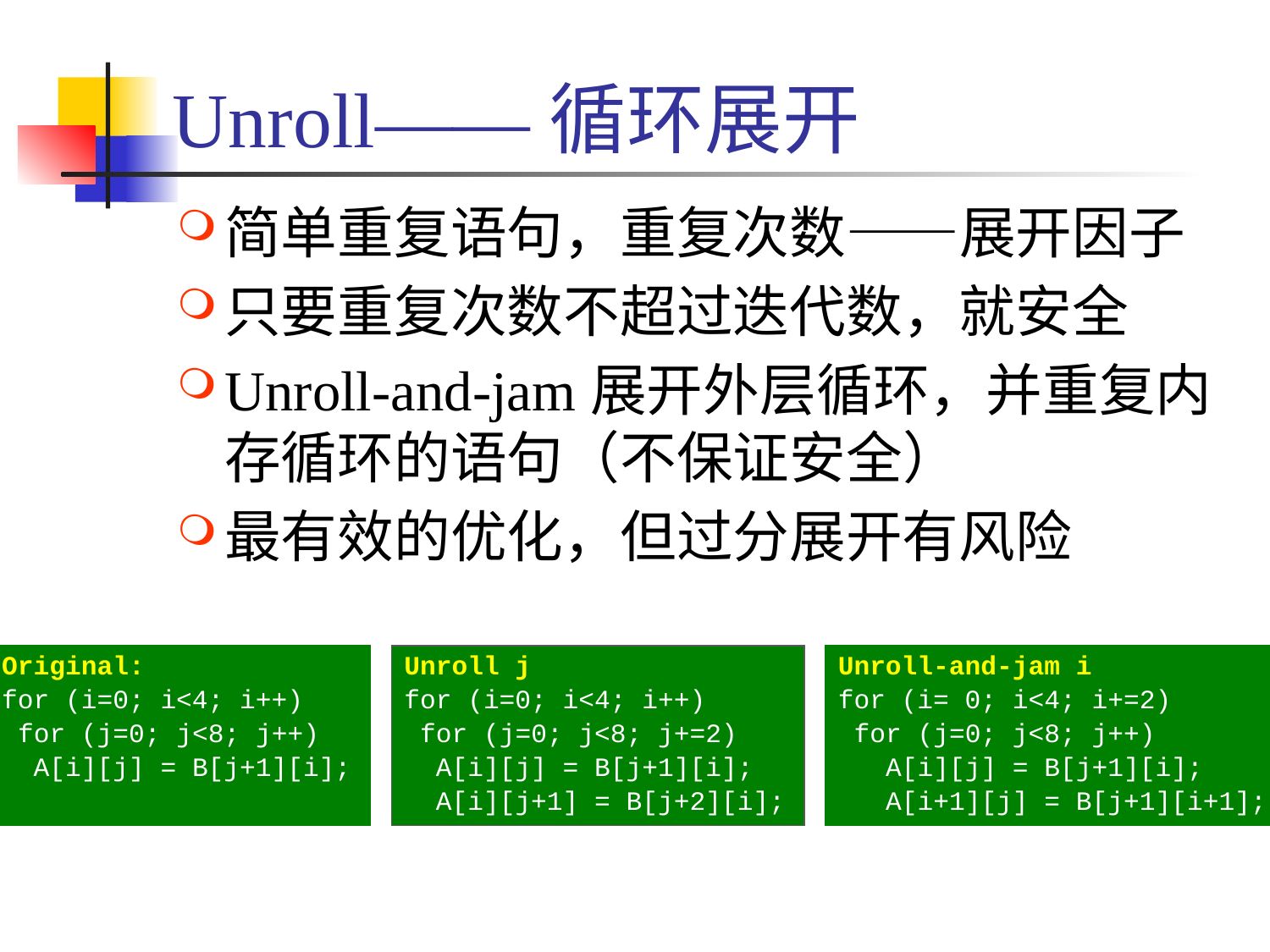

# Unroll——循环展开
简单重复语句，重复次数——展开因子
只要重复次数不超过迭代数，就安全
Unroll-and-jam展开外层循环，并重复内存循环的语句（不保证安全）
最有效的优化，但过分展开有风险
Original:
for (i=0; i<4; i++)
 for (j=0; j<8; j++)
  A[i][j] = B[j+1][i];
Unroll j
for (i=0; i<4; i++)
 for (j=0; j<8; j+=2)
  A[i][j] = B[j+1][i];
  A[i][j+1] = B[j+2][i];

Unroll-and-jam i
for (i= 0; i<4; i+=2)
 for (j=0; j<8; j++)
   A[i][j] = B[j+1][i];
   A[i+1][j] = B[j+1][i+1];